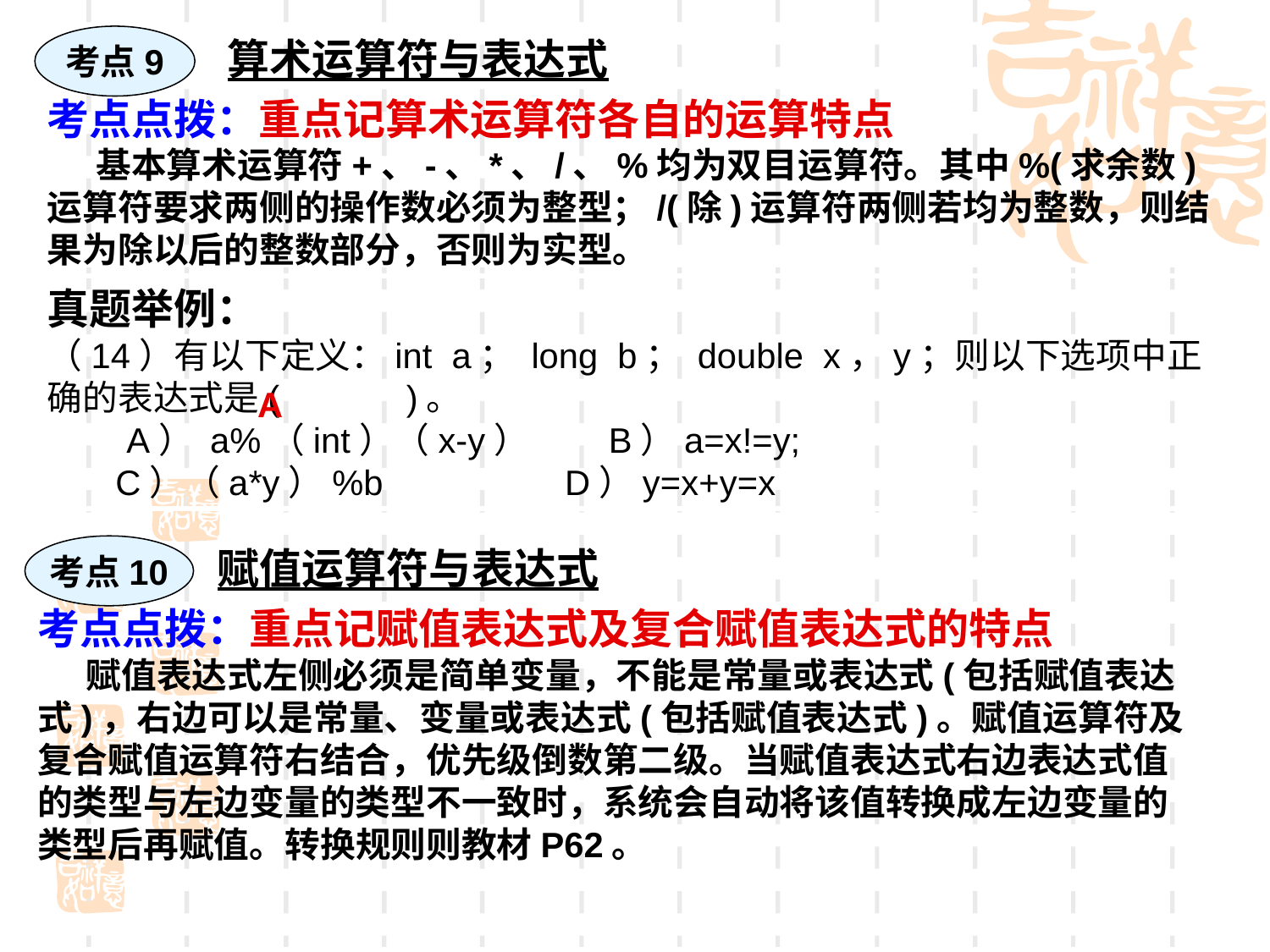

考点9
算术运算符与表达式
考点点拨：重点记算术运算符各自的运算特点
     基本算术运算符+、-、*、/、%均为双目运算符。其中%(求余数)运算符要求两侧的操作数必须为整型；/(除)运算符两侧若均为整数，则结果为除以后的整数部分，否则为实型。
真题举例：
（14）有以下定义：int  a； long  b； double  x，y；则以下选项中正确的表达式是(             )。
　　A） a%（int）（x-y）　　B）a=x!=y;
       C）（a*y）%b　　            D）y=x+y=x
A
考点10
赋值运算符与表达式
考点点拨：重点记赋值表达式及复合赋值表达式的特点
     赋值表达式左侧必须是简单变量，不能是常量或表达式(包括赋值表达式)，右边可以是常量、变量或表达式(包括赋值表达式)。赋值运算符及复合赋值运算符右结合，优先级倒数第二级。当赋值表达式右边表达式值的类型与左边变量的类型不一致时，系统会自动将该值转换成左边变量的类型后再赋值。转换规则则教材P62。